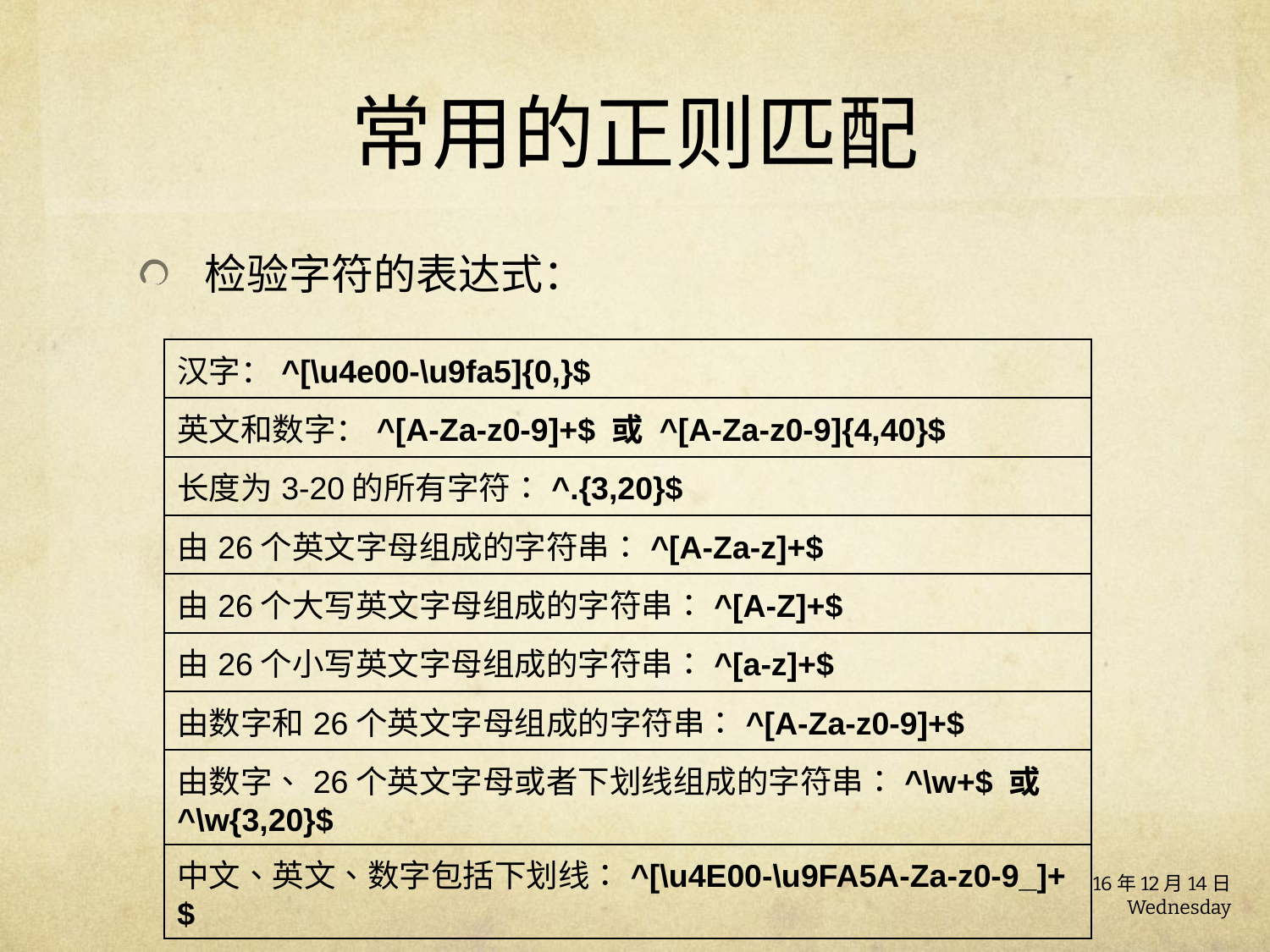

# 常用的正则匹配
检验字符的表达式：

| 汉字：^[\u4e00-\u9fa5]{0,}$ |
| --- |
| 英文和数字：^[A-Za-z0-9]+$ 或 ^[A-Za-z0-9]{4,40}$ |
| 长度为3-20的所有字符：^.{3,20}$ |
| 由26个英文字母组成的字符串：^[A-Za-z]+$ |
| 由26个大写英文字母组成的字符串：^[A-Z]+$ |
| 由26个小写英文字母组成的字符串：^[a-z]+$ |
| 由数字和26个英文字母组成的字符串：^[A-Za-z0-9]+$ |
| 由数字、26个英文字母或者下划线组成的字符串：^\w+$ 或 ^\w{3,20}$ |
| 中文、英文、数字包括下划线：^[\u4E00-\u9FA5A-Za-z0-9\_]+$ |
16年12月14日 Wednesday